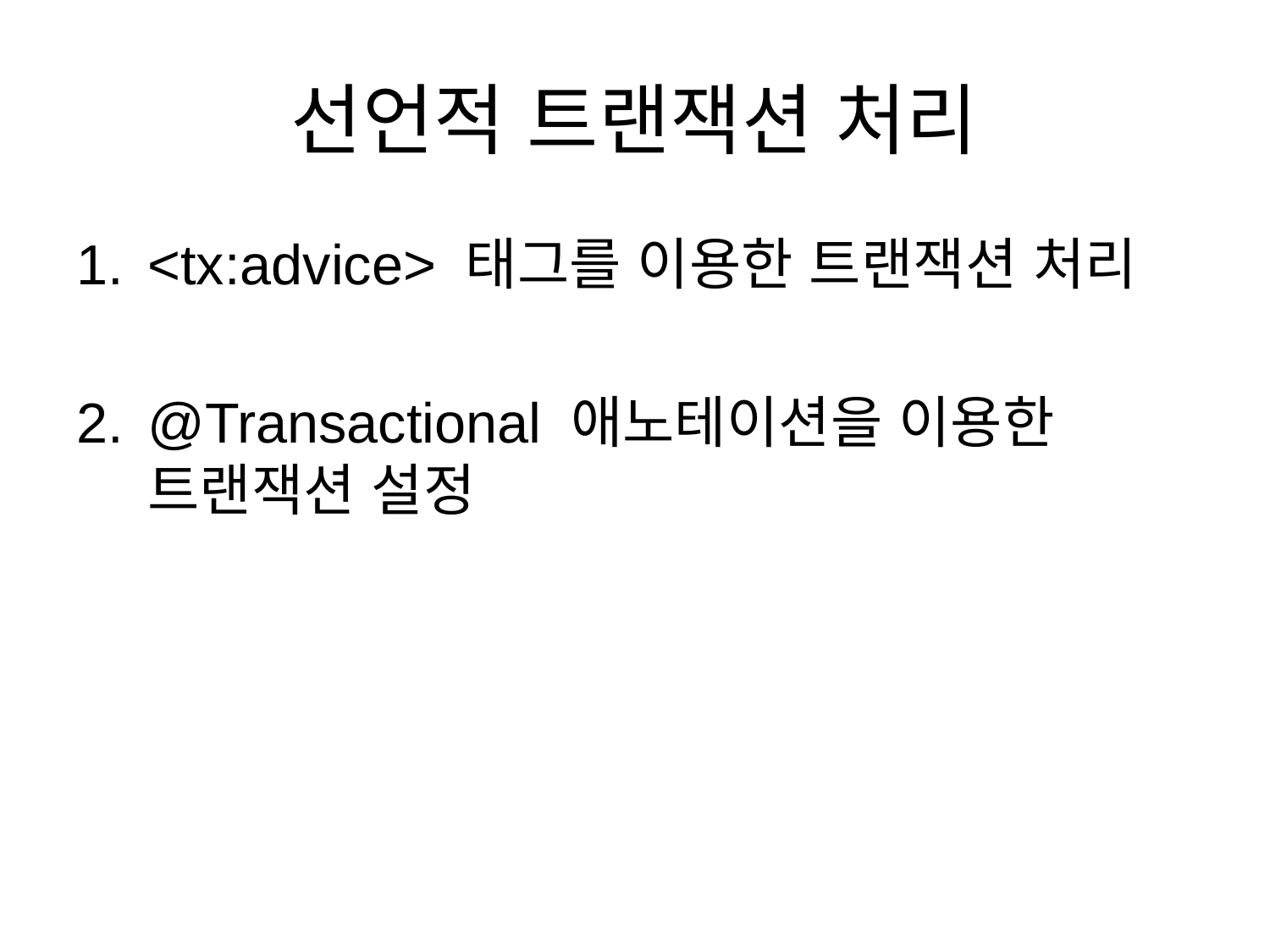

# 선언적 트랜잭션 처리
<tx:advice> 태그를 이용한 트랜잭션 처리

@Transactional 애노테이션을 이용한 트랜잭션 설정